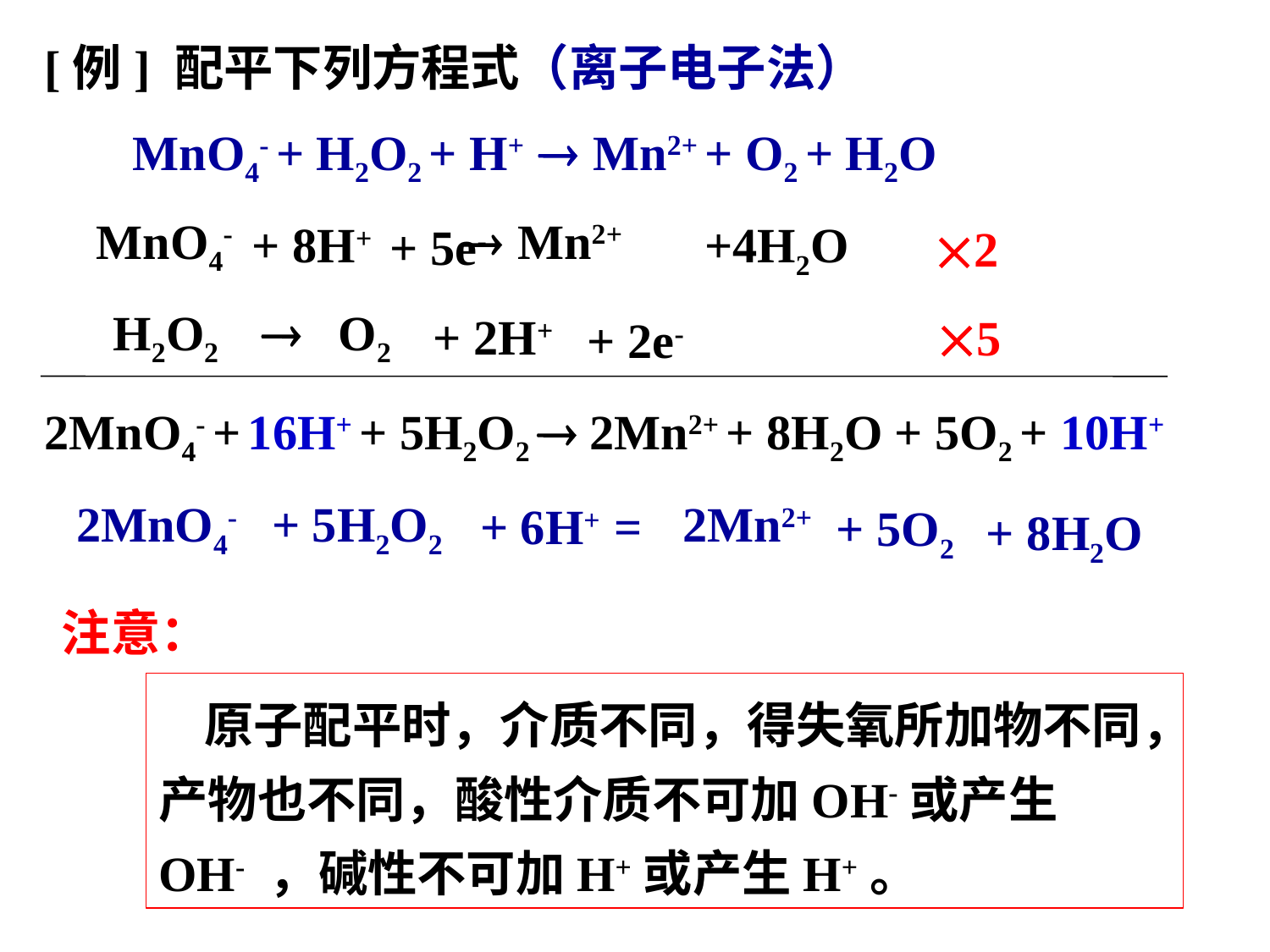

[例] 配平下列方程式（离子电子法）
MnO4- + H2O2 + H+  →  Mn2+ + O2 + H2O
MnO4-                                →  Mn2+
+ 8H+
+4H2O
+ 5e-
×2
H2O2      →   O2
+ 2H+
×5
+ 2e-

2MnO4- + 16H+ + 5H2O2 → 2Mn2+ + 8H2O + 5O2 + 10H+
2MnO4-
+ 5H2O2
2Mn2+
+ 6H+  =
+ 5O2
+ 8H2O
注意：
   原子配平时，介质不同，得失氧所加物不同，产物也不同，酸性介质不可加OH-或产生OH- ，碱性不可加H+或产生H+。